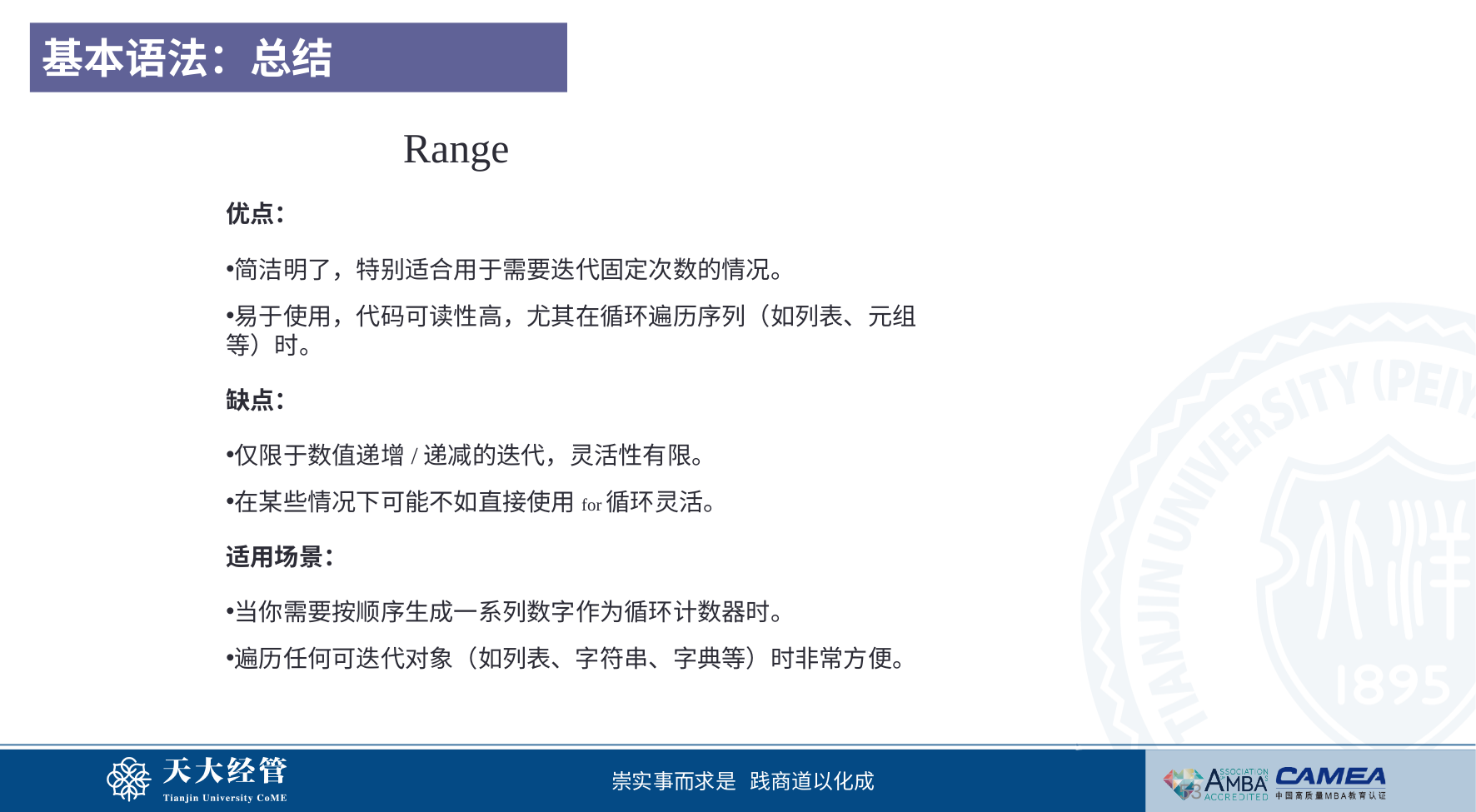

基本语法：总结
                 Range
优点：
简洁明了，特别适合用于需要迭代固定次数的情况。
易于使用，代码可读性高，尤其在循环遍历序列（如列表、元组等）时。
缺点：
仅限于数值递增/递减的迭代，灵活性有限。
在某些情况下可能不如直接使用for循环灵活。
适用场景：
当你需要按顺序生成一系列数字作为循环计数器时。
遍历任何可迭代对象（如列表、字符串、字典等）时非常方便。
53